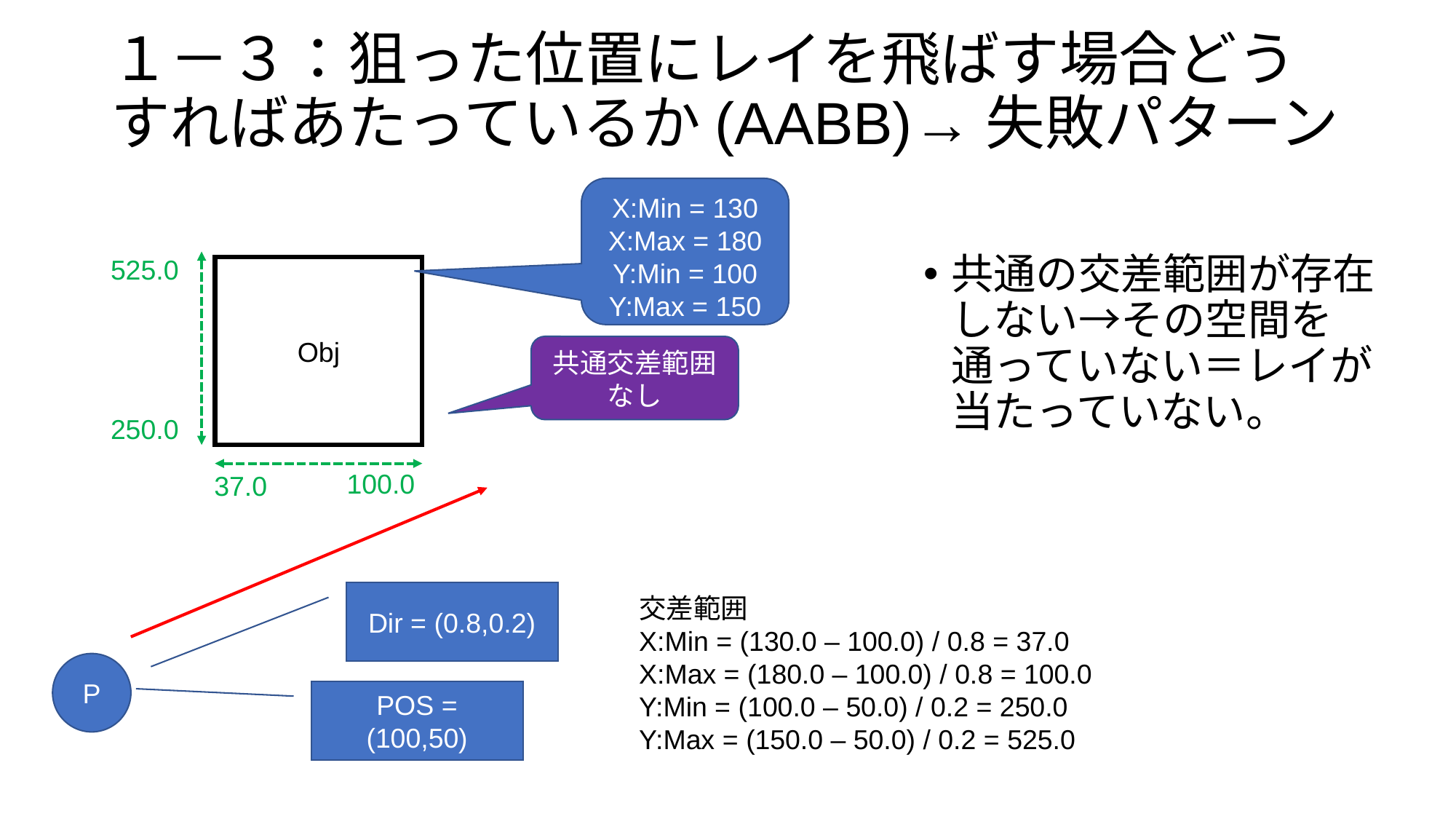

# １－３：狙った位置にレイを飛ばす場合どうすればあたっているか(AABB)→失敗パターン
X:Min = 130
X:Max = 180
Y:Min = 100
Y:Max = 150
525.0
共通の交差範囲が存在しない→その空間を通っていない＝レイが当たっていない。

Obj
共通交差範囲なし
250.0
100.0
37.0
Dir = (0.8,0.2)
交差範囲
X:Min = (130.0 – 100.0) / 0.8 = 37.0
X:Max = (180.0 – 100.0) / 0.8 = 100.0
Y:Min = (100.0 – 50.0) / 0.2 = 250.0
Y:Max = (150.0 – 50.0) / 0.2 = 525.0
P

POS = (100,50)